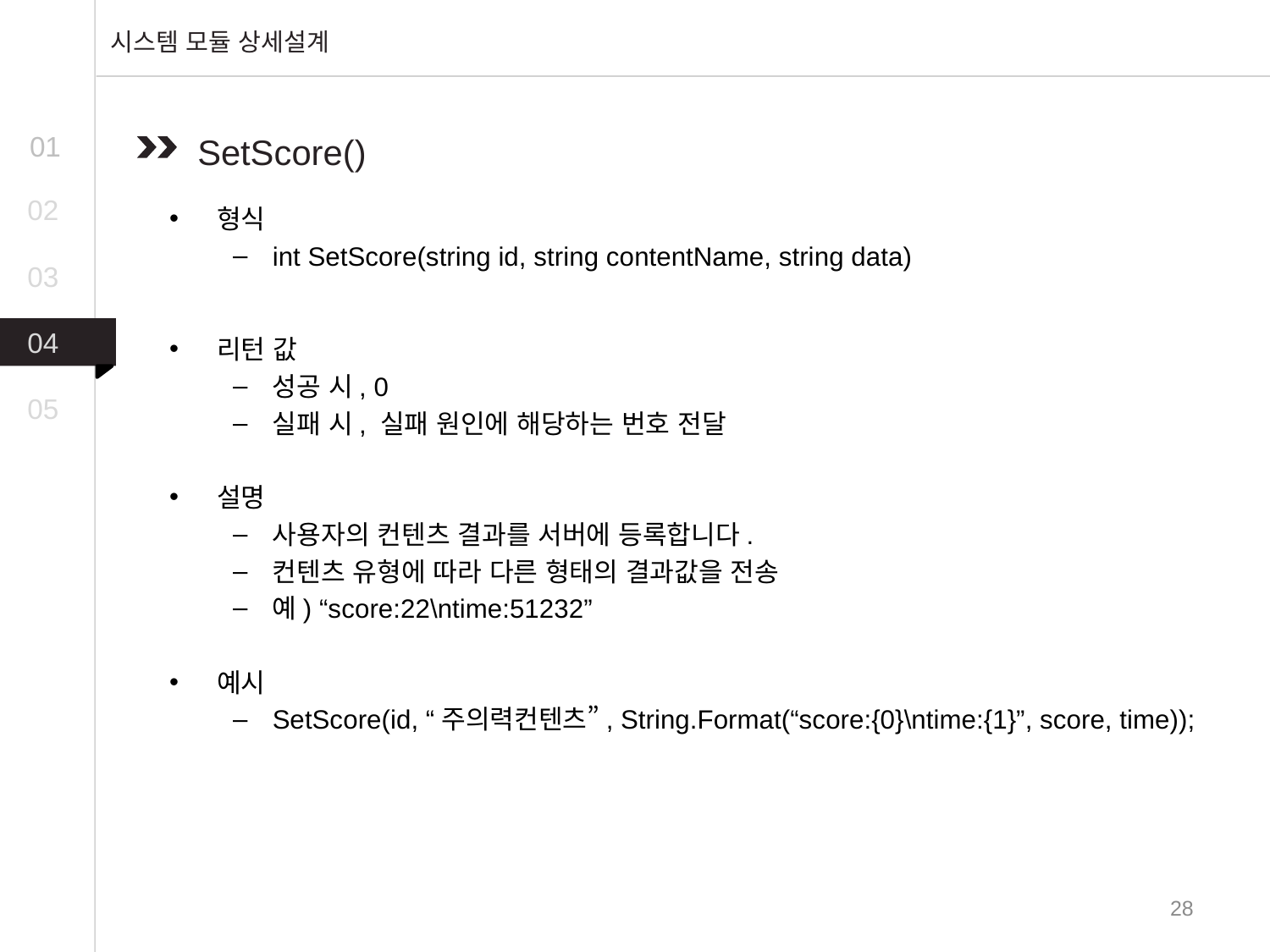

시스템 모듈 상세설계
01
SetScore()

02
형식
int SetScore(string id, string contentName, string data)

리턴 값
성공 시, 0
실패 시, 실패 원인에 해당하는 번호 전달

설명
사용자의 컨텐츠 결과를 서버에 등록합니다.
컨텐츠 유형에 따라 다른 형태의 결과값을 전송
예) “score:22\ntime:51232”

예시
SetScore(id, “주의력컨텐츠”, String.Format(“score:{0}\ntime:{1}”, score, time));

03

04

05
28